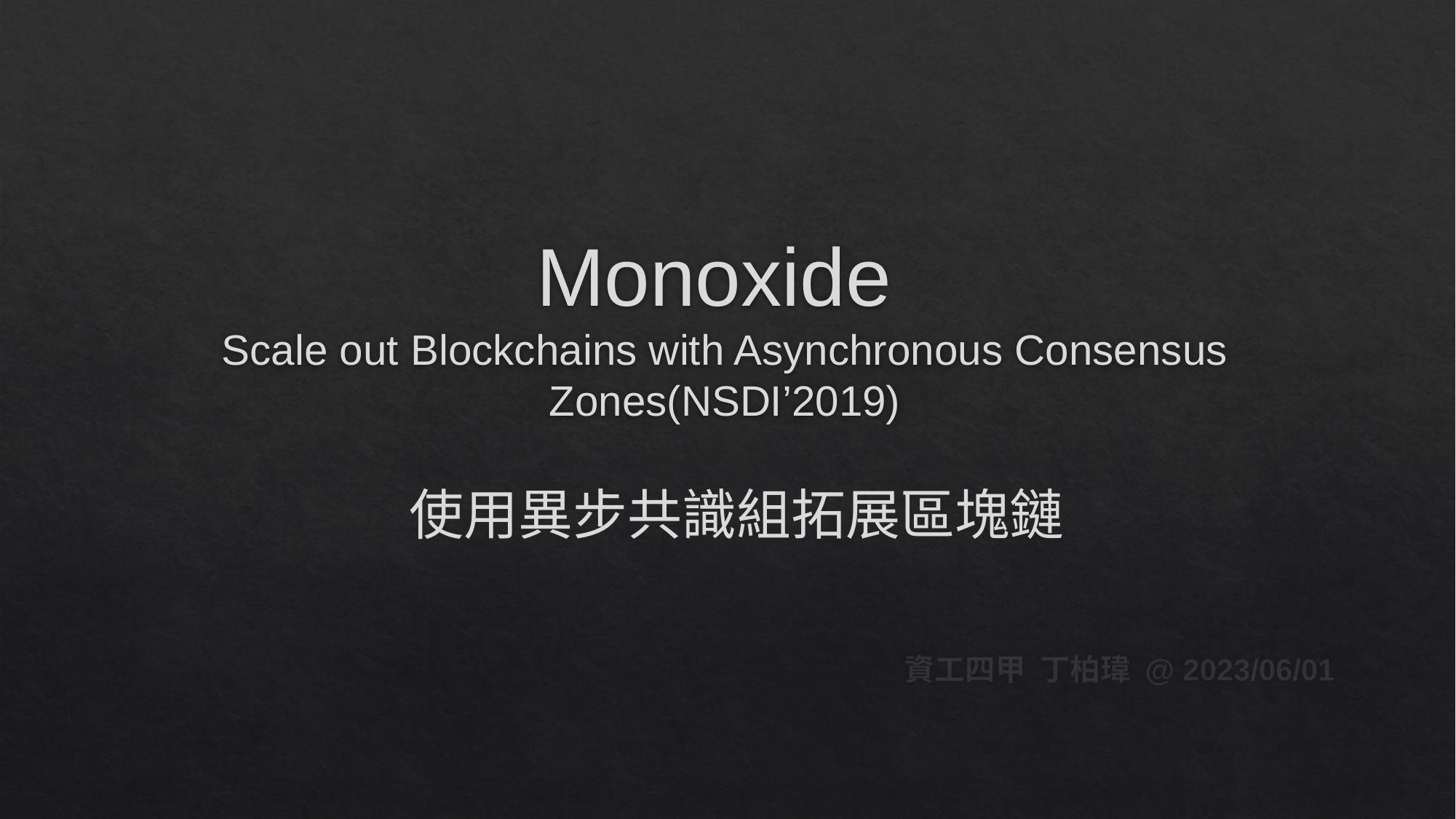

# Monoxide Scale out Blockchains with Asynchronous Consensus Zones(NSDI’2019)
使用異步共識組拓展區塊鏈
資工四甲  丁柏瑋 @ 2023/06/01